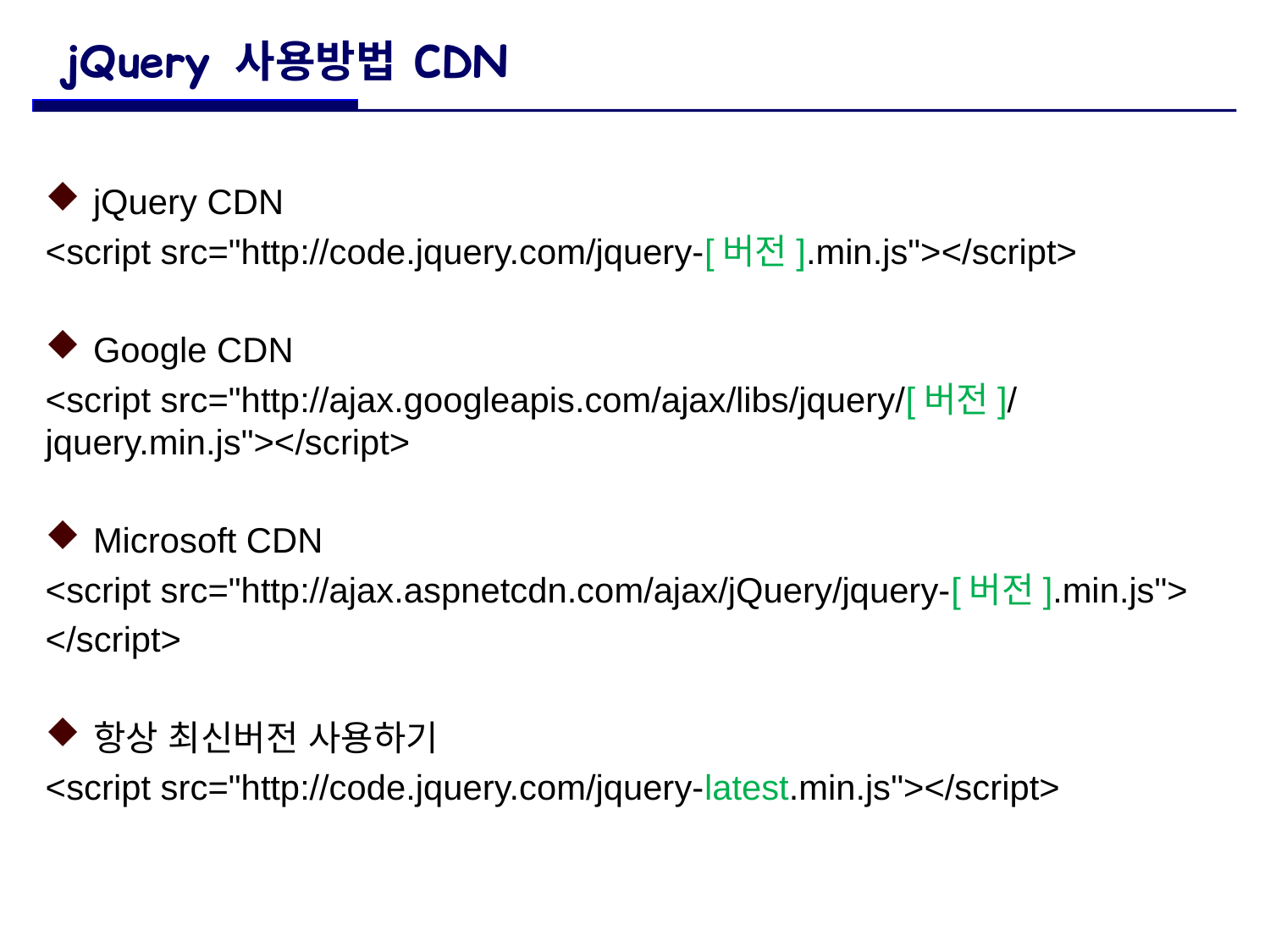

# jQuery 사용방법 CDN
jQuery CDN
<script src="http://code.jquery.com/jquery-[버전].min.js"></script>

Google CDN
<script src="http://ajax.googleapis.com/ajax/libs/jquery/[버전]/jquery.min.js"></script>

Microsoft CDN
<script src="http://ajax.aspnetcdn.com/ajax/jQuery/jquery-[버전].min.js">
</script>

항상 최신버전 사용하기
<script src="http://code.jquery.com/jquery-latest.min.js"></script>